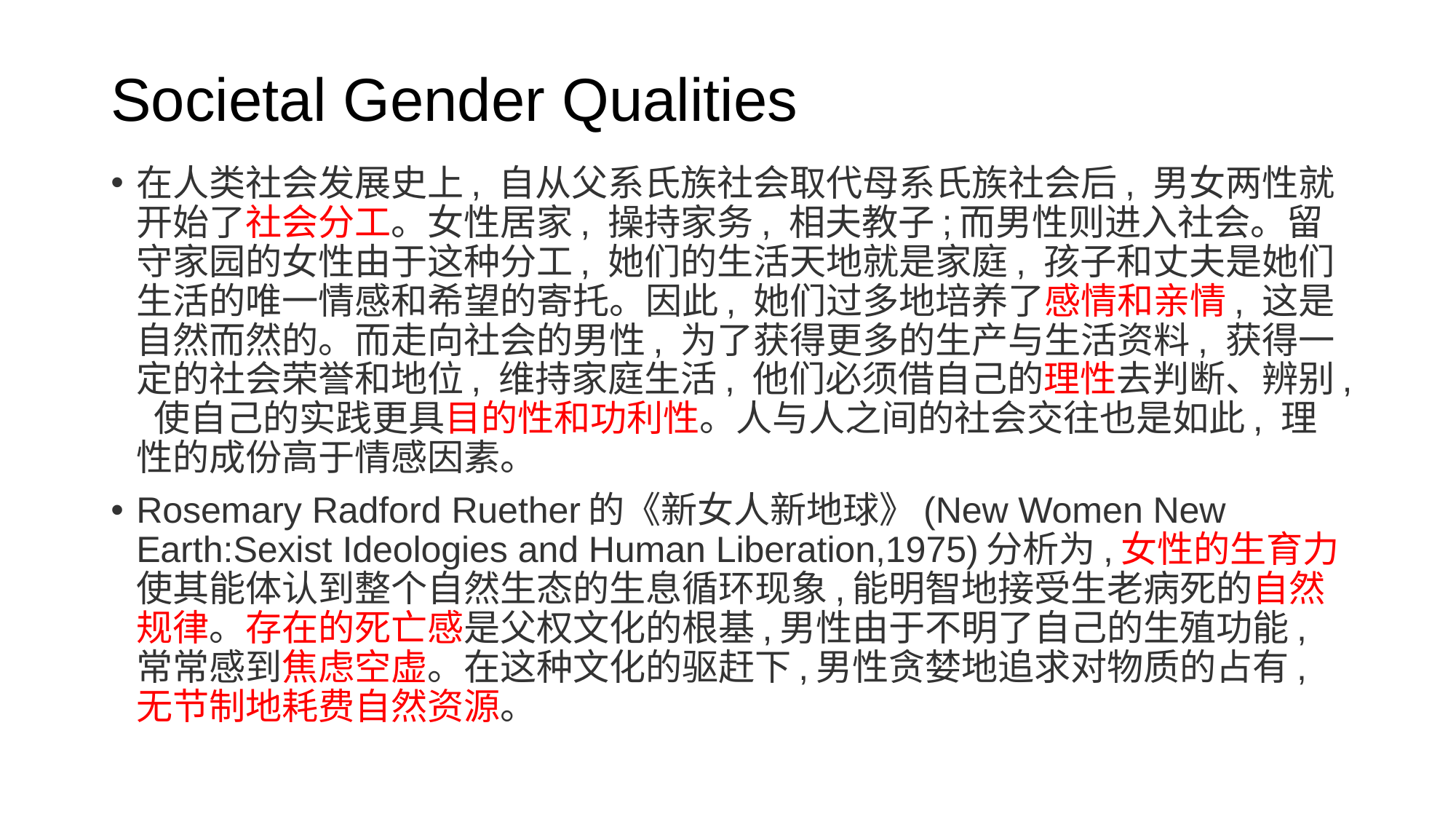

Societal Gender Qualities
在人类社会发展史上, 自从父系氏族社会取代母系氏族社会后, 男女两性就开始了社会分工。女性居家, 操持家务, 相夫教子;而男性则进入社会。留守家园的女性由于这种分工, 她们的生活天地就是家庭, 孩子和丈夫是她们生活的唯一情感和希望的寄托。因此, 她们过多地培养了感情和亲情, 这是自然而然的。而走向社会的男性, 为了获得更多的生产与生活资料, 获得一定的社会荣誉和地位, 维持家庭生活, 他们必须借自己的理性去判断、辨别, 使自己的实践更具目的性和功利性。人与人之间的社会交往也是如此, 理性的成份高于情感因素。
Rosemary Radford Ruether的《新女人新地球》(New Women New Earth:Sexist Ideologies and Human Liberation,1975)分析为,女性的生育力使其能体认到整个自然生态的生息循环现象,能明智地接受生老病死的自然规律。存在的死亡感是父权文化的根基,男性由于不明了自己的生殖功能,常常感到焦虑空虚。在这种文化的驱赶下,男性贪婪地追求对物质的占有,无节制地耗费自然资源。